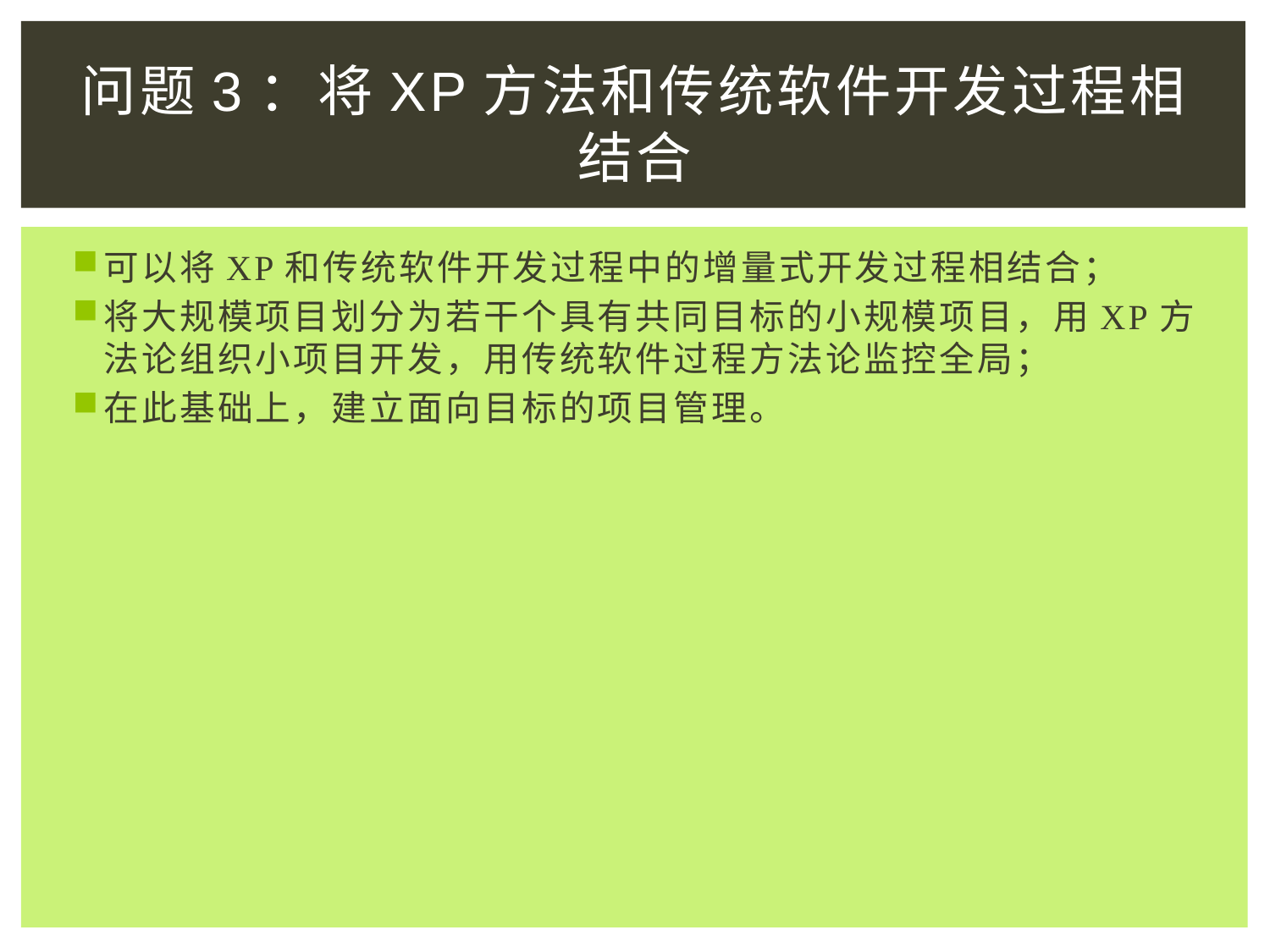

# 问题3：将XP方法和传统软件开发过程相结合
可以将XP和传统软件开发过程中的增量式开发过程相结合；
将大规模项目划分为若干个具有共同目标的小规模项目，用XP方法论组织小项目开发，用传统软件过程方法论监控全局；
在此基础上，建立面向目标的项目管理。